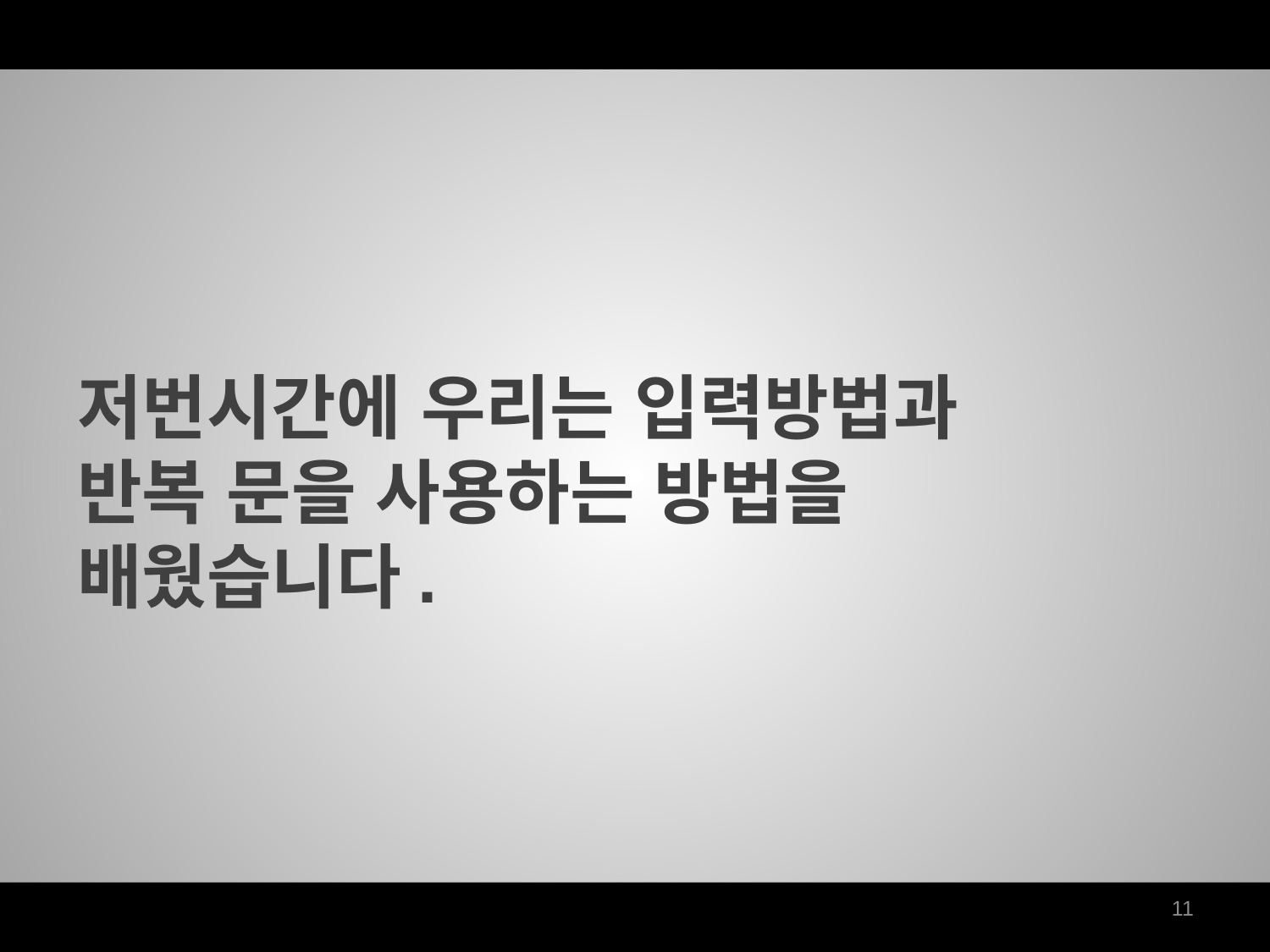

저번시간에 우리는 입력방법과
반복 문을 사용하는 방법을
배웠습니다.
11